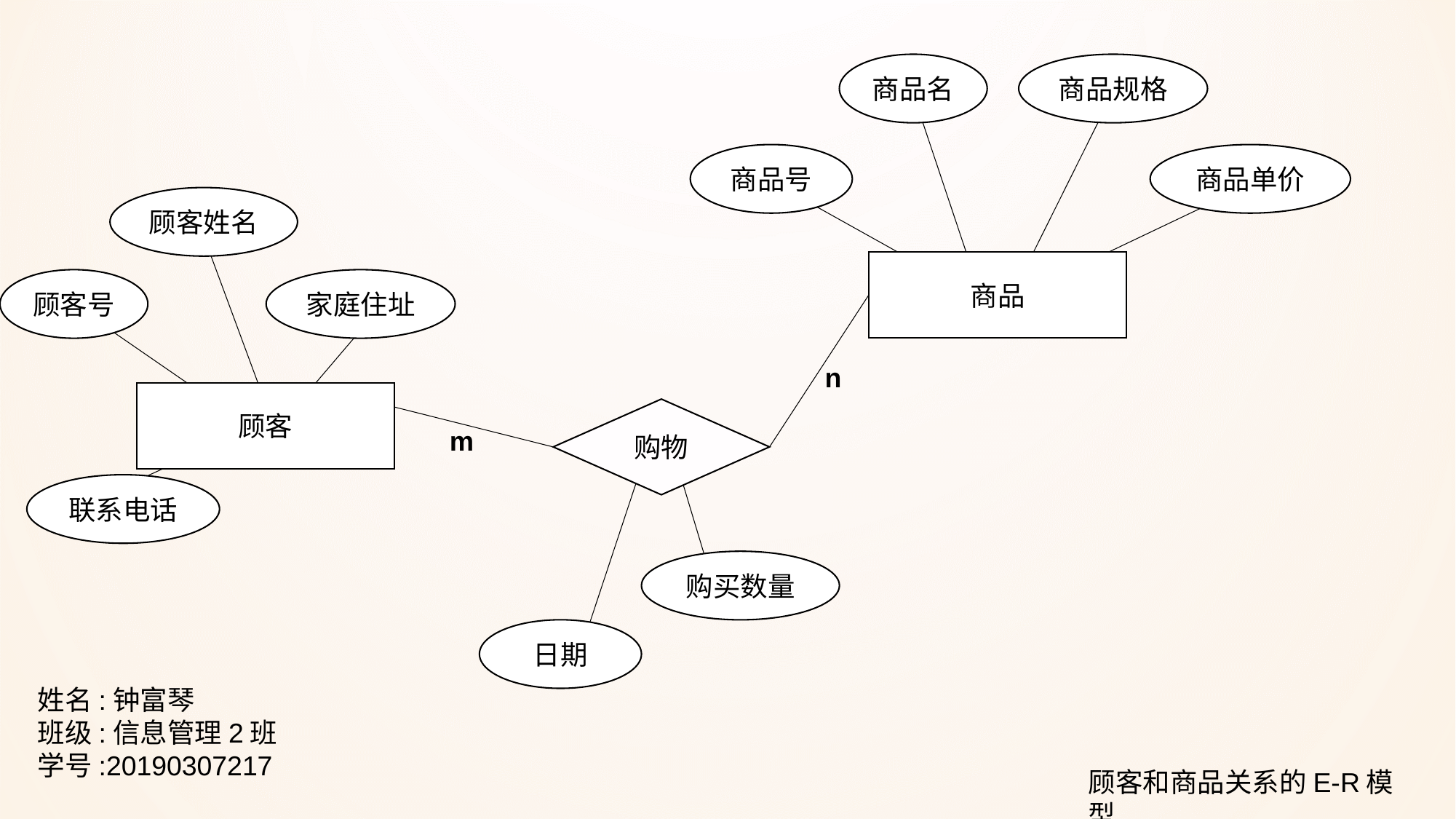

商品名
商品规格
商品号
商品单价
顾客姓名
商品
顾客号
家庭住址
n
顾客
购物
m
联系电话
购买数量
日期
姓名:钟富琴
班级:信息管理2班
学号:20190307217
顾客和商品关系的E-R模型